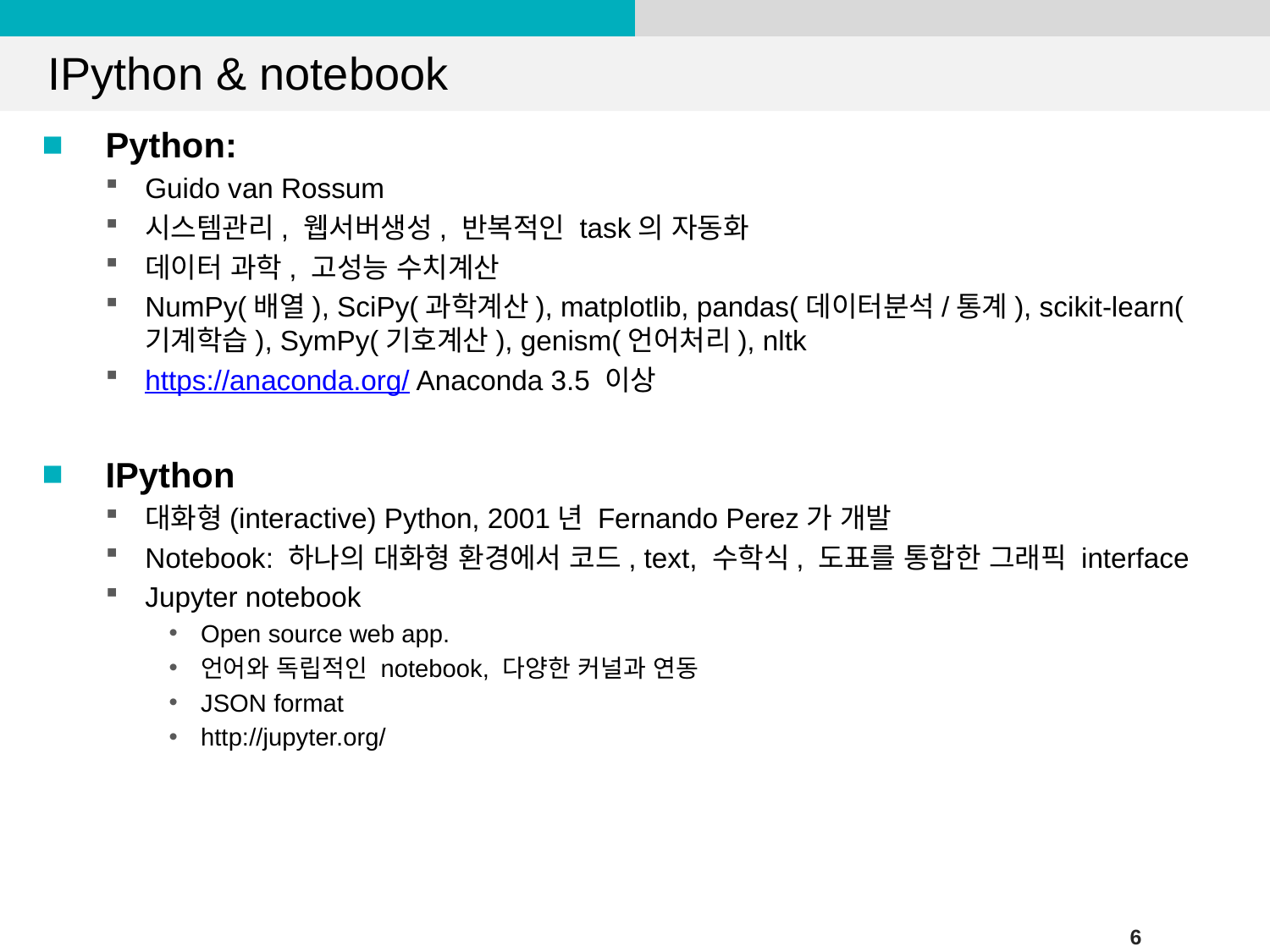

# IPython & notebook
Python:
Guido van Rossum
시스템관리, 웹서버생성, 반복적인 task의 자동화
데이터 과학, 고성능 수치계산
NumPy(배열), SciPy(과학계산), matplotlib, pandas(데이터분석/통계), scikit-learn(기계학습), SymPy(기호계산), genism(언어처리), nltk
https://anaconda.org/ Anaconda 3.5 이상

IPython
대화형(interactive) Python, 2001년 Fernando Perez가 개발
Notebook: 하나의 대화형 환경에서 코드, text, 수학식, 도표를 통합한 그래픽 interface
Jupyter notebook
Open source web app.
언어와 독립적인 notebook, 다양한 커널과 연동
JSON format
http://jupyter.org/